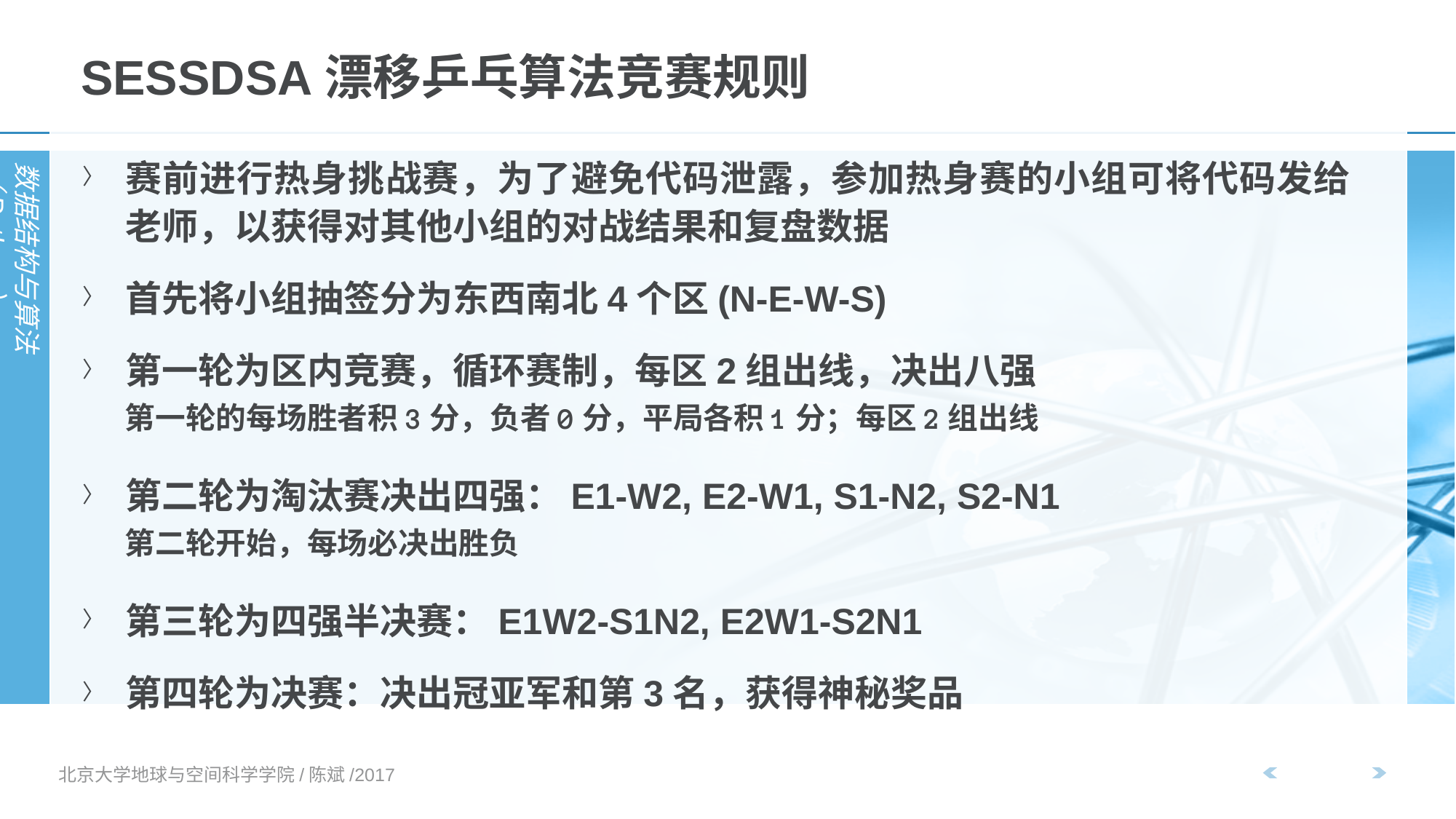

SESSDSA漂移乒乓算法竞赛规则
赛前进行热身挑战赛，为了避免代码泄露，参加热身赛的小组可将代码发给老师，以获得对其他小组的对战结果和复盘数据
首先将小组抽签分为东西南北4个区(N-E-W-S)
第一轮为区内竞赛，循环赛制，每区2组出线，决出八强
第一轮的每场胜者积3分，负者0分，平局各积1分；每区2组出线
第二轮为淘汰赛决出四强：E1-W2, E2-W1, S1-N2, S2-N1
第二轮开始，每场必决出胜负
第三轮为四强半决赛：E1W2-S1N2, E2W1-S2N1
第四轮为决赛：决出冠亚军和第3名，获得神秘奖品